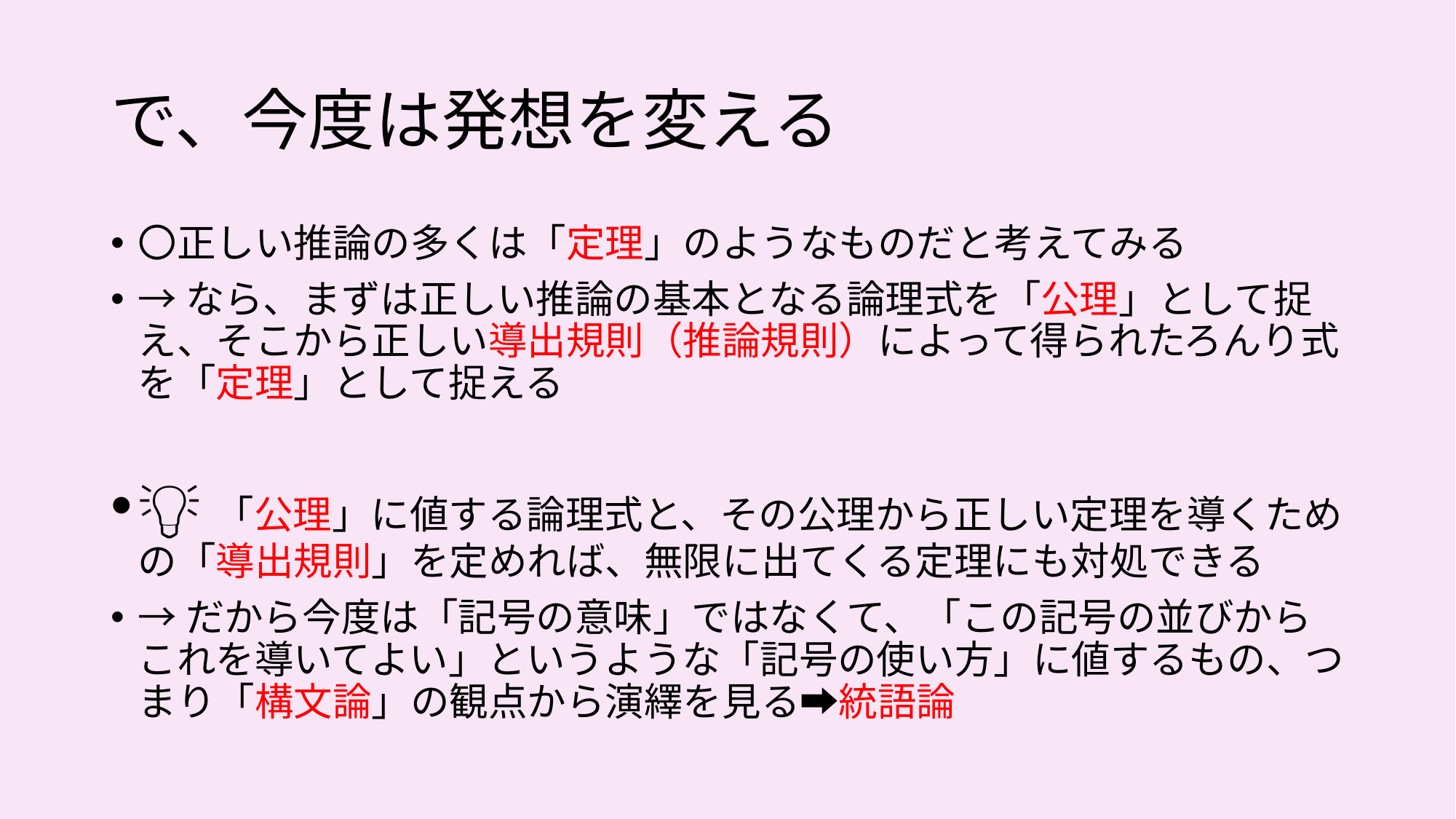

# で、今度は発想を変える
〇正しい推論の多くは「定理」のようなものだと考えてみる
→なら、まずは正しい推論の基本となる論理式を「公理」として捉え、そこから正しい導出規則（推論規則）によって得られたろんり式を「定理」として捉える

💡「公理」に値する論理式と、その公理から正しい定理を導くための「導出規則」を定めれば、無限に出てくる定理にも対処できる
→だから今度は「記号の意味」ではなくて、「この記号の並びからこれを導いてよい」というような「記号の使い方」に値するもの、つまり「構文論」の観点から演繹を見る➡統語論